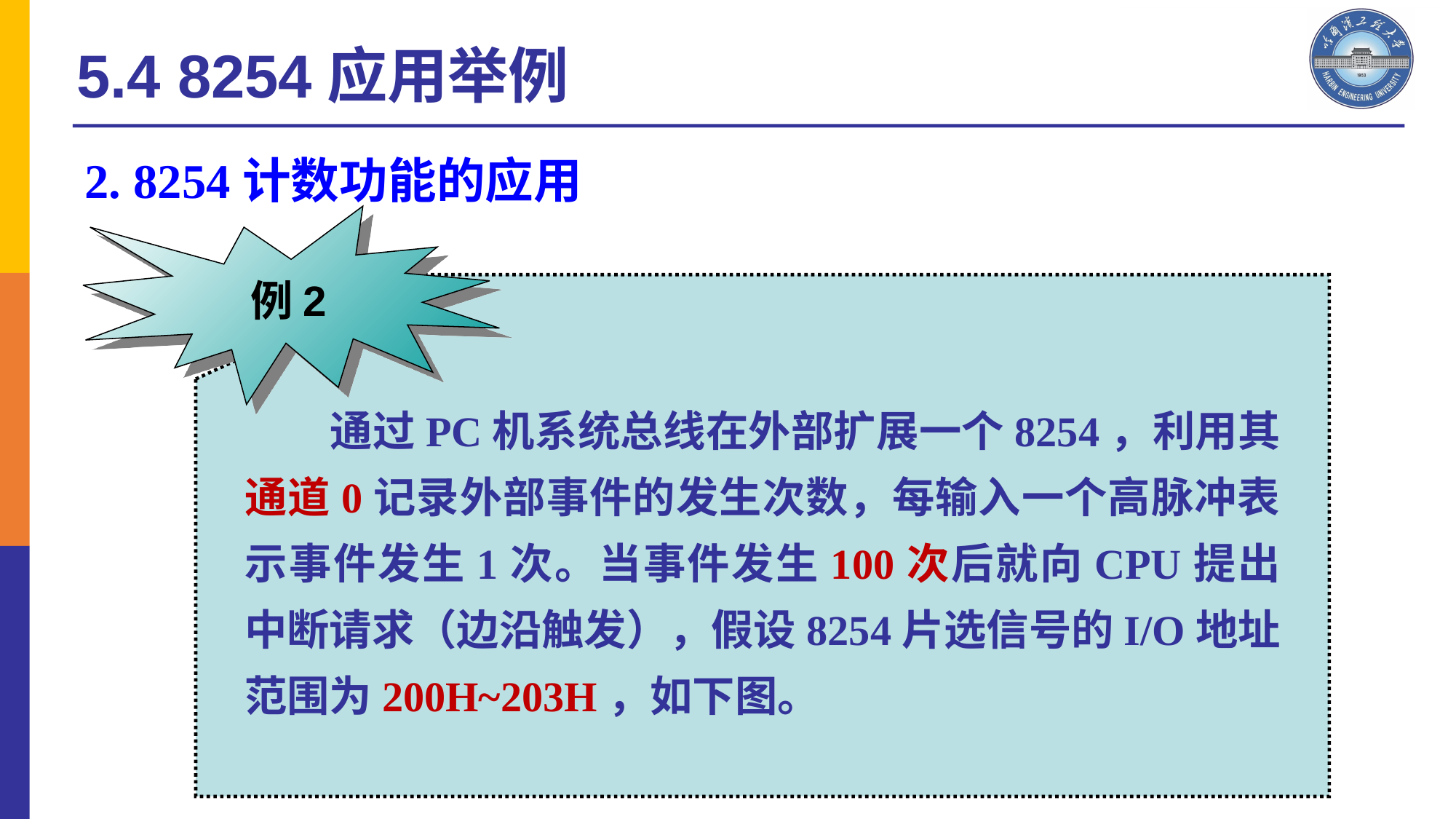

5.4 8254应用举例
2. 8254计数功能的应用
例2

         通过PC机系统总线在外部扩展一个8254，利用其通道0记录外部事件的发生次数，每输入一个高脉冲表示事件发生1次。当事件发生100次后就向CPU提出中断请求（边沿触发），假设8254片选信号的I/O地址范围为200H~203H，如下图。